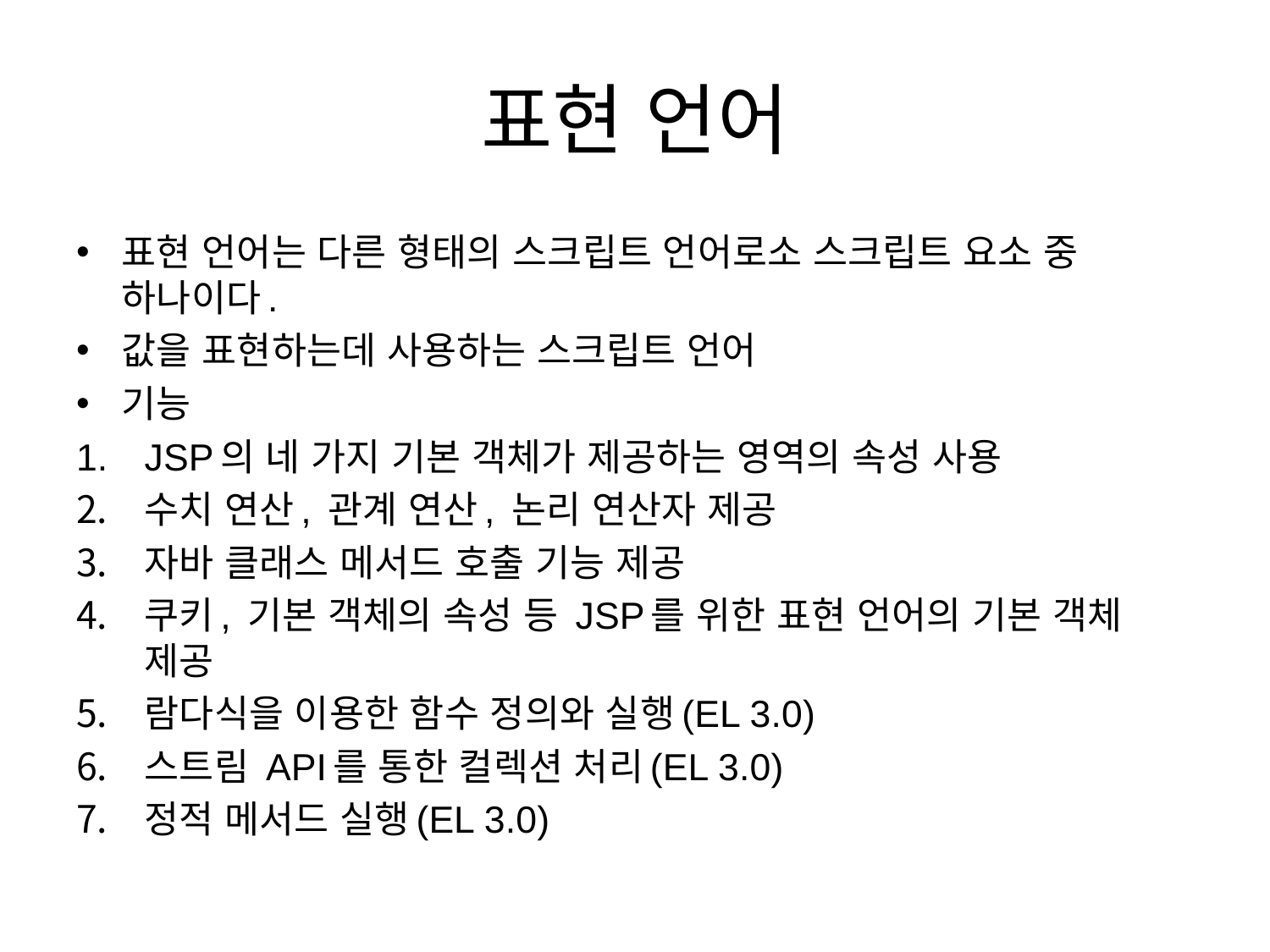

# 표현 언어
표현 언어는 다른 형태의 스크립트 언어로소 스크립트 요소 중 하나이다.
값을 표현하는데 사용하는 스크립트 언어
기능
JSP의 네 가지 기본 객체가 제공하는 영역의 속성 사용
수치 연산, 관계 연산, 논리 연산자 제공
자바 클래스 메서드 호출 기능 제공
쿠키, 기본 객체의 속성 등 JSP를 위한 표현 언어의 기본 객체 제공
람다식을 이용한 함수 정의와 실행(EL 3.0)
스트림 API를 통한 컬렉션 처리(EL 3.0)
정적 메서드 실행(EL 3.0)